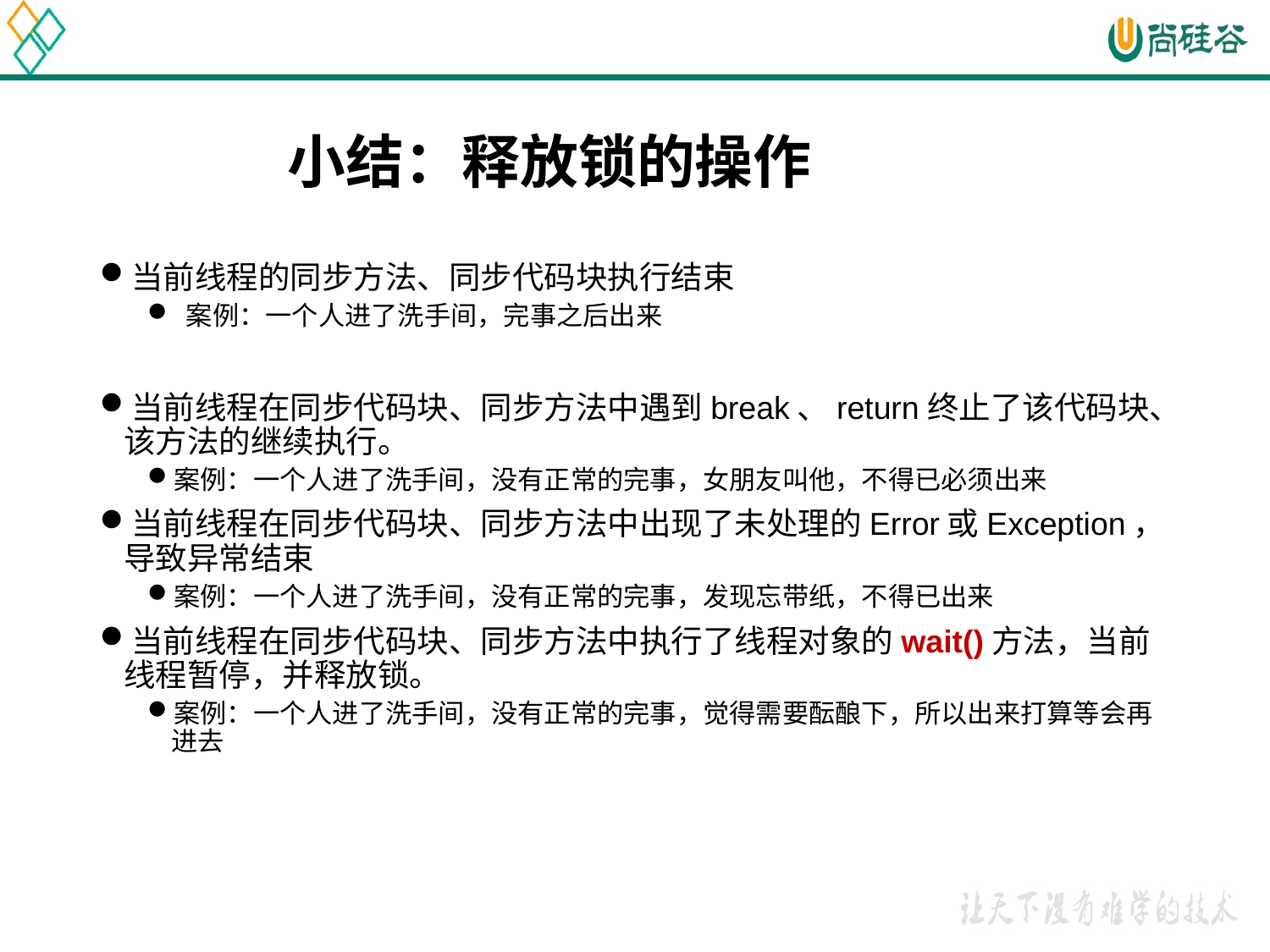

# 小结：释放锁的操作
当前线程的同步方法、同步代码块执行结束
 案例：一个人进了洗手间，完事之后出来

当前线程在同步代码块、同步方法中遇到break、return终止了该代码块、该方法的继续执行。
案例：一个人进了洗手间，没有正常的完事，女朋友叫他，不得已必须出来
当前线程在同步代码块、同步方法中出现了未处理的Error或Exception，导致异常结束
案例：一个人进了洗手间，没有正常的完事，发现忘带纸，不得已出来
当前线程在同步代码块、同步方法中执行了线程对象的wait()方法，当前线程暂停，并释放锁。
案例：一个人进了洗手间，没有正常的完事，觉得需要酝酿下，所以出来打算等会再进去